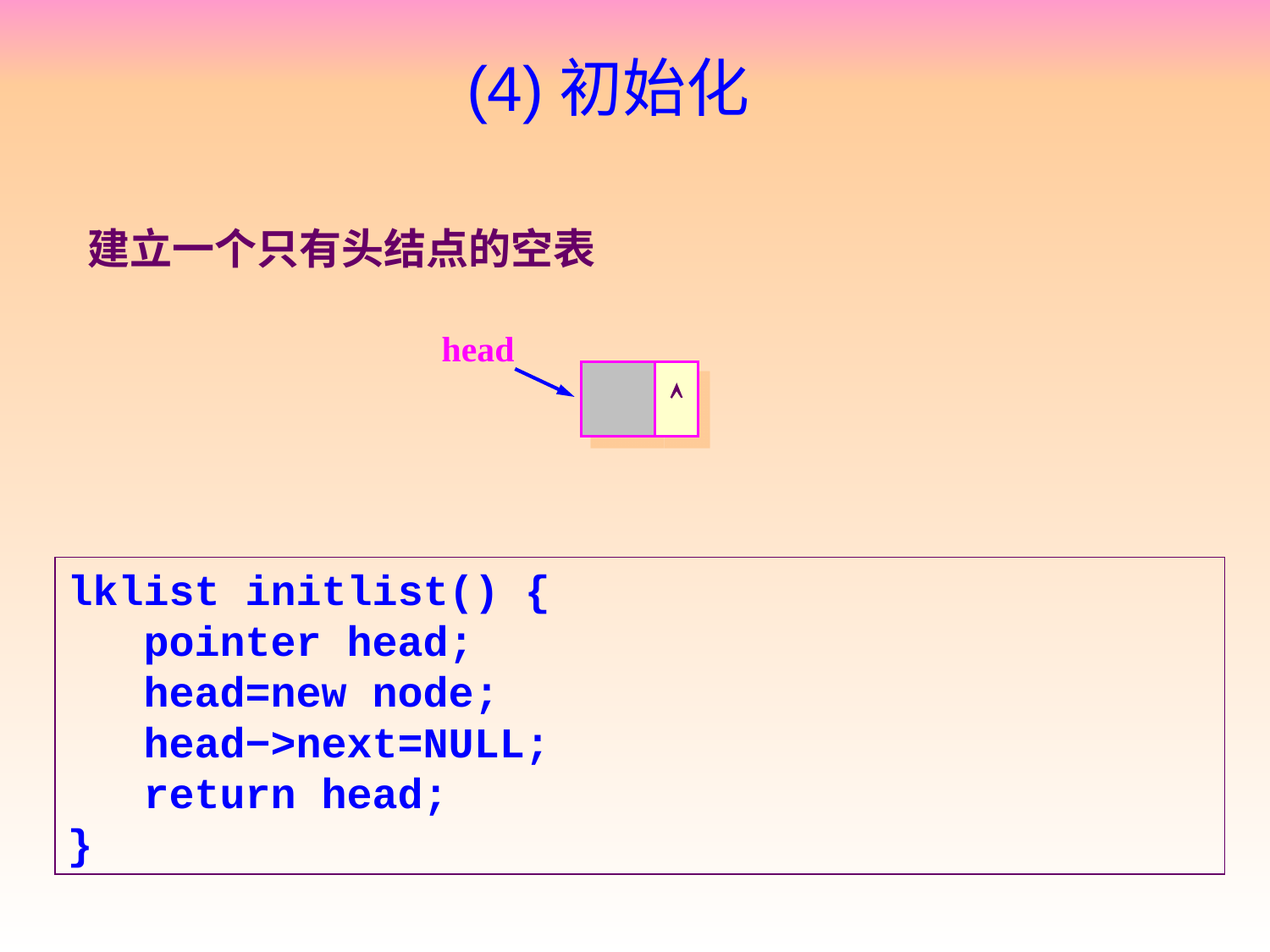

# (4)初始化
建立一个只有头结点的空表
head

∧

lklist initlist() {
   pointer head;
   head=new node;
   head−>next=NULL;
   return head;
}